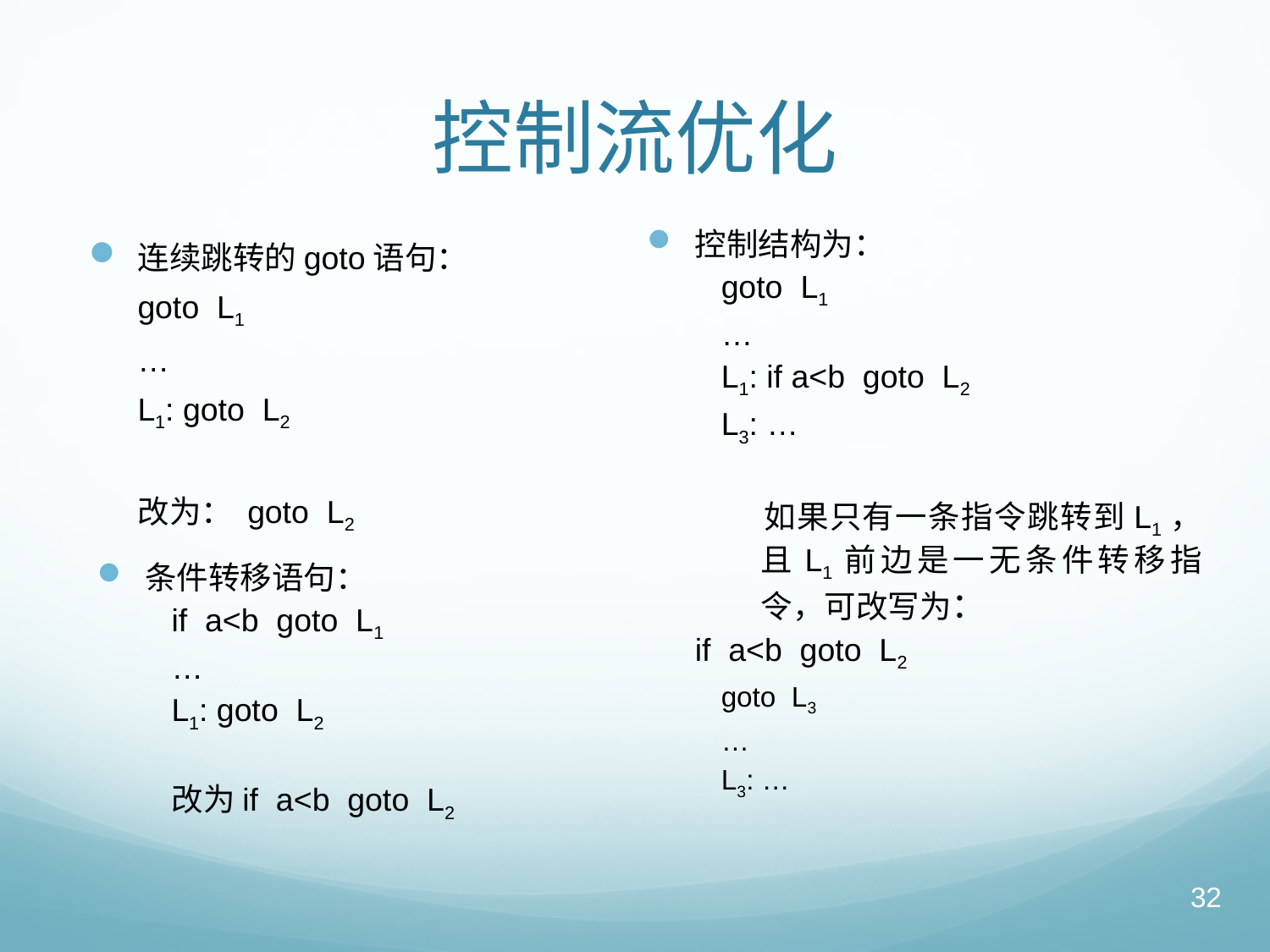

# 控制流优化
控制结构为：
goto  L1
…
L1: if a<b  goto  L2
L3: …

    如果只有一条指令跳转到L1，且L1前边是一无条件转移指令，可改写为：
	if  a<b  goto  L2
goto  L3
…
L3: …
连续跳转的goto语句：
goto  L1
…
L1: goto  L2

改为： goto  L2
条件转移语句：
if  a<b  goto  L1
…
L1: goto  L2

改为if  a<b  goto  L2

32